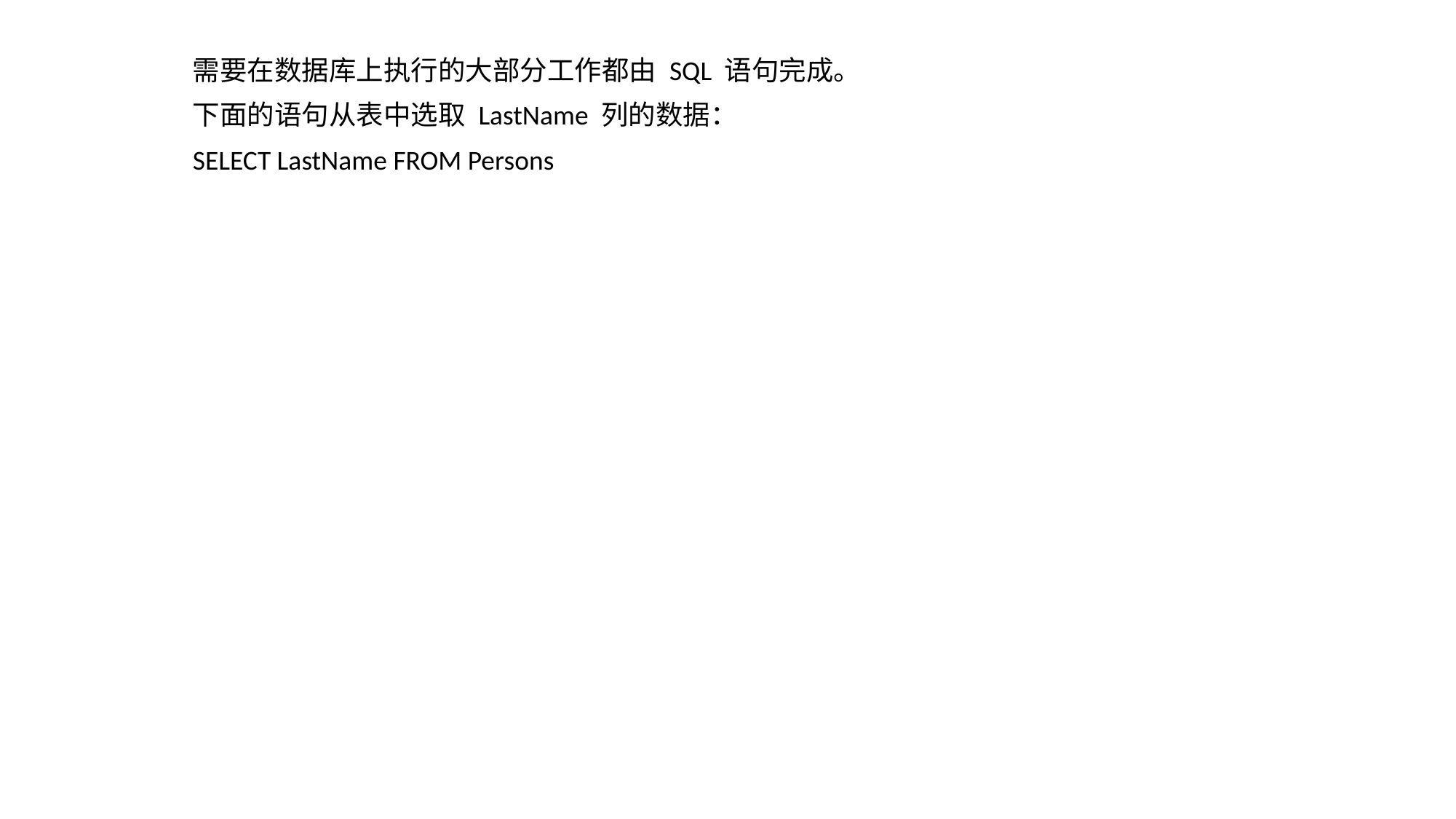

需要在数据库上执行的大部分工作都由 SQL 语句完成。
下面的语句从表中选取 LastName 列的数据：
SELECT LastName FROM Persons